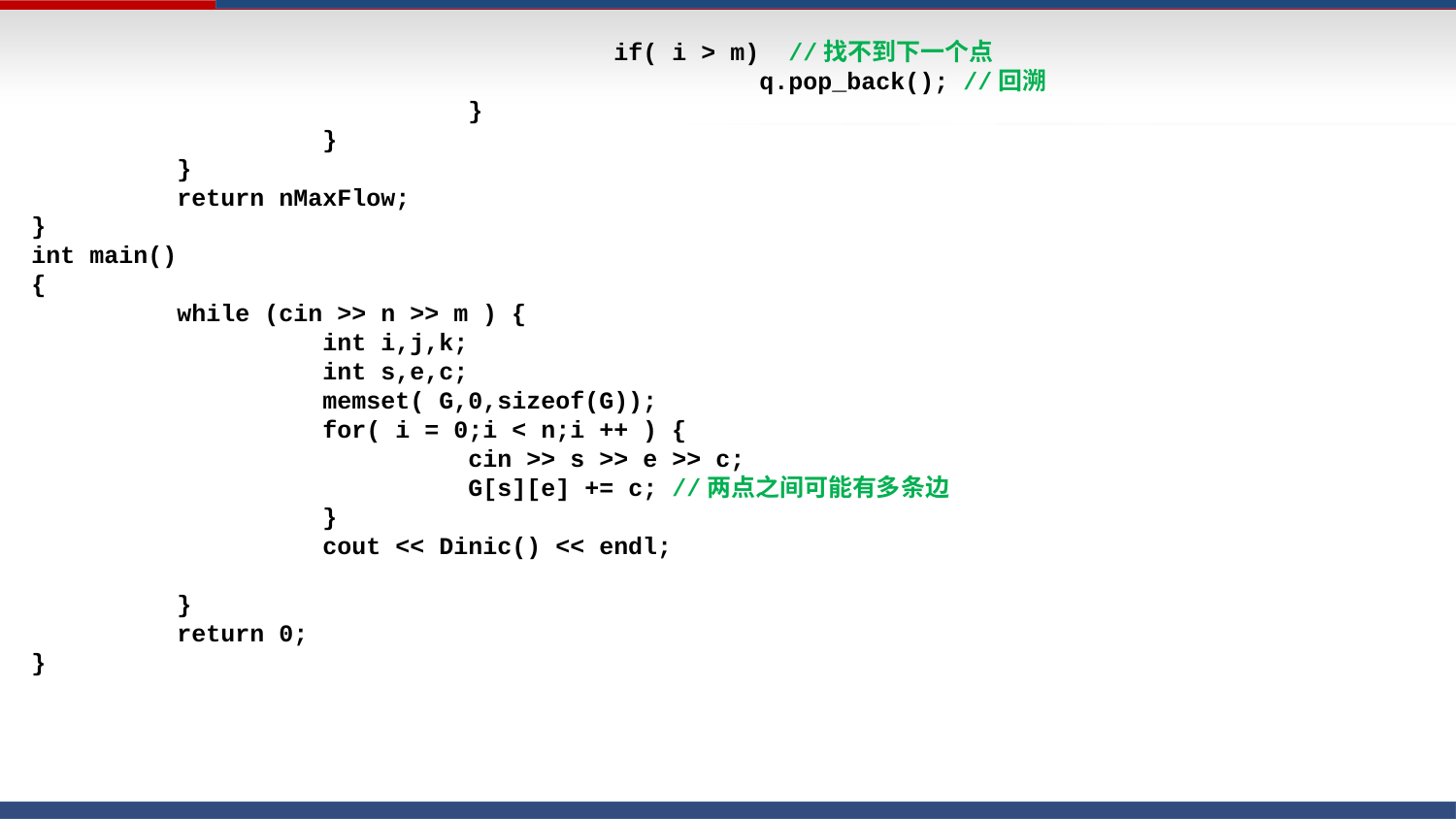

if( i > m)  //找不到下一个点
					q.pop_back(); //回溯
			}
		}
	}
	return nMaxFlow;
}
int main()
{
	while (cin >> n >> m ) {
		int i,j,k;
		int s,e,c;
		memset( G,0,sizeof(G));
		for( i = 0;i < n;i ++ ) {
			cin >> s >> e >> c;
			G[s][e] += c; //两点之间可能有多条边
		}
		cout << Dinic() << endl;

	}
	return 0;
}